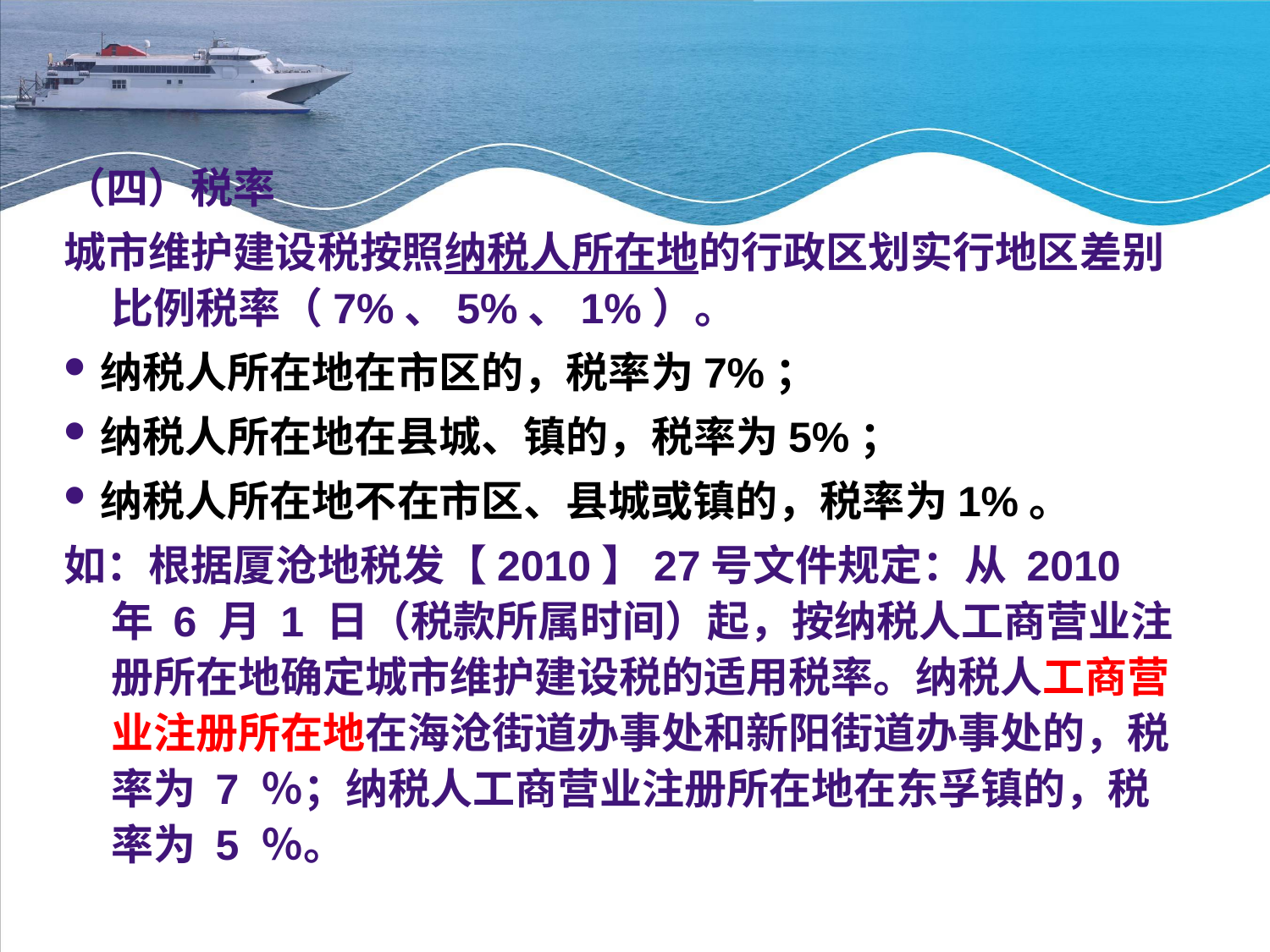

（四）税率
城市维护建设税按照纳税人所在地的行政区划实行地区差别比例税率（7%、5%、1%）。
纳税人所在地在市区的，税率为7%；
纳税人所在地在县城、镇的，税率为5%；
纳税人所在地不在市区、县城或镇的，税率为1%。
如：根据厦沧地税发【2010】27号文件规定：从 2010 年 6 月 1 日（税款所属时间）起，按纳税人工商营业注册所在地确定城市维护建设税的适用税率。纳税人工商营业注册所在地在海沧街道办事处和新阳街道办事处的，税率为 7 ％；纳税人工商营业注册所在地在东孚镇的，税率为 5 ％。